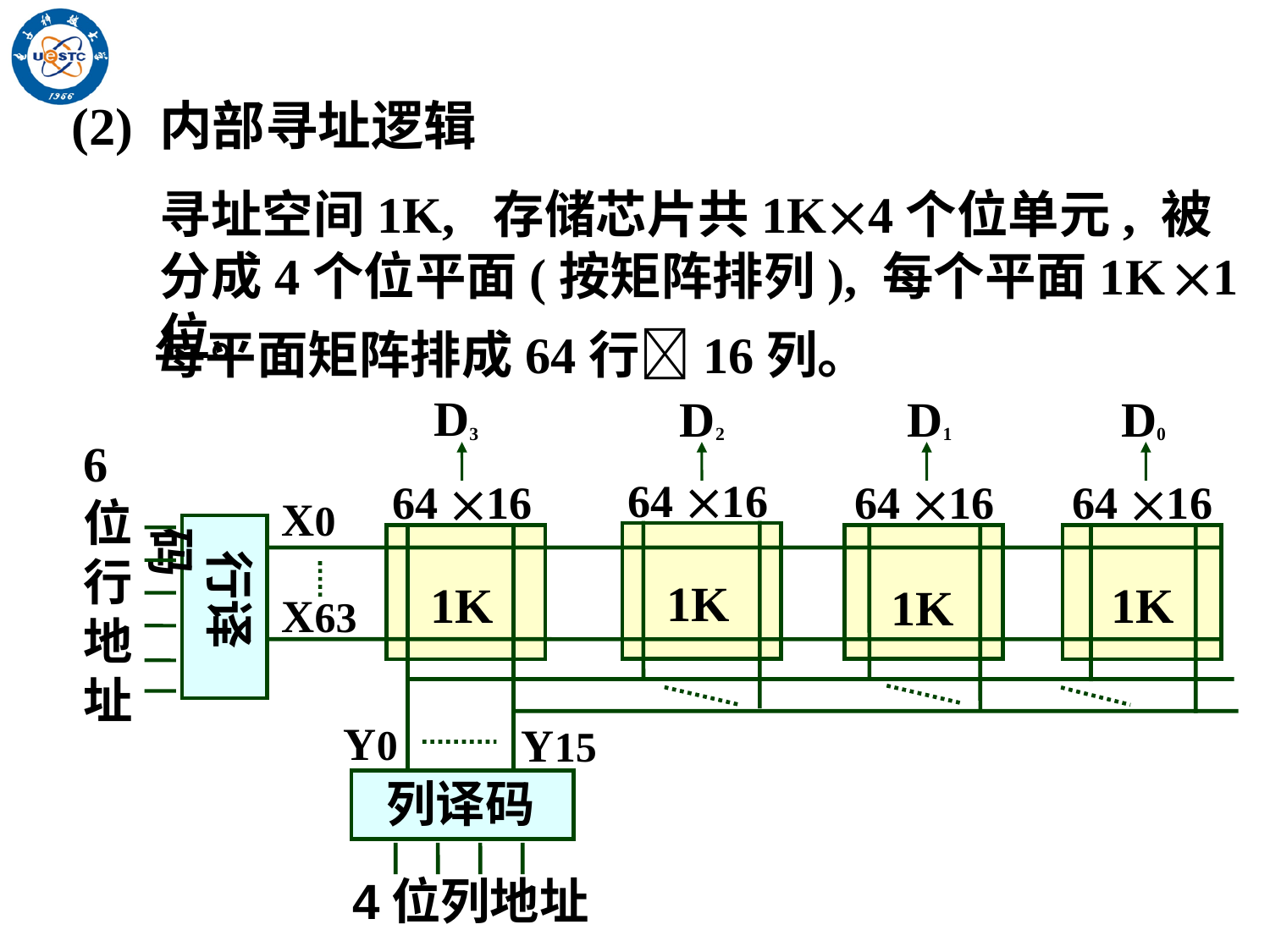

(2) 内部寻址逻辑
寻址空间1K,  存储芯片共1K×4个位单元, 被分成4个位平面(按矩阵排列), 每个平面1K ×1位。
每平面矩阵排成64行×16列。
D3
D2
D1
D0

6位行地址
64 ×16
64 ×16
64 ×16
64 ×16
X0
 行译码

1K
1K
1K
1K
X63

Y0
Y15

 列译码

4位列地址